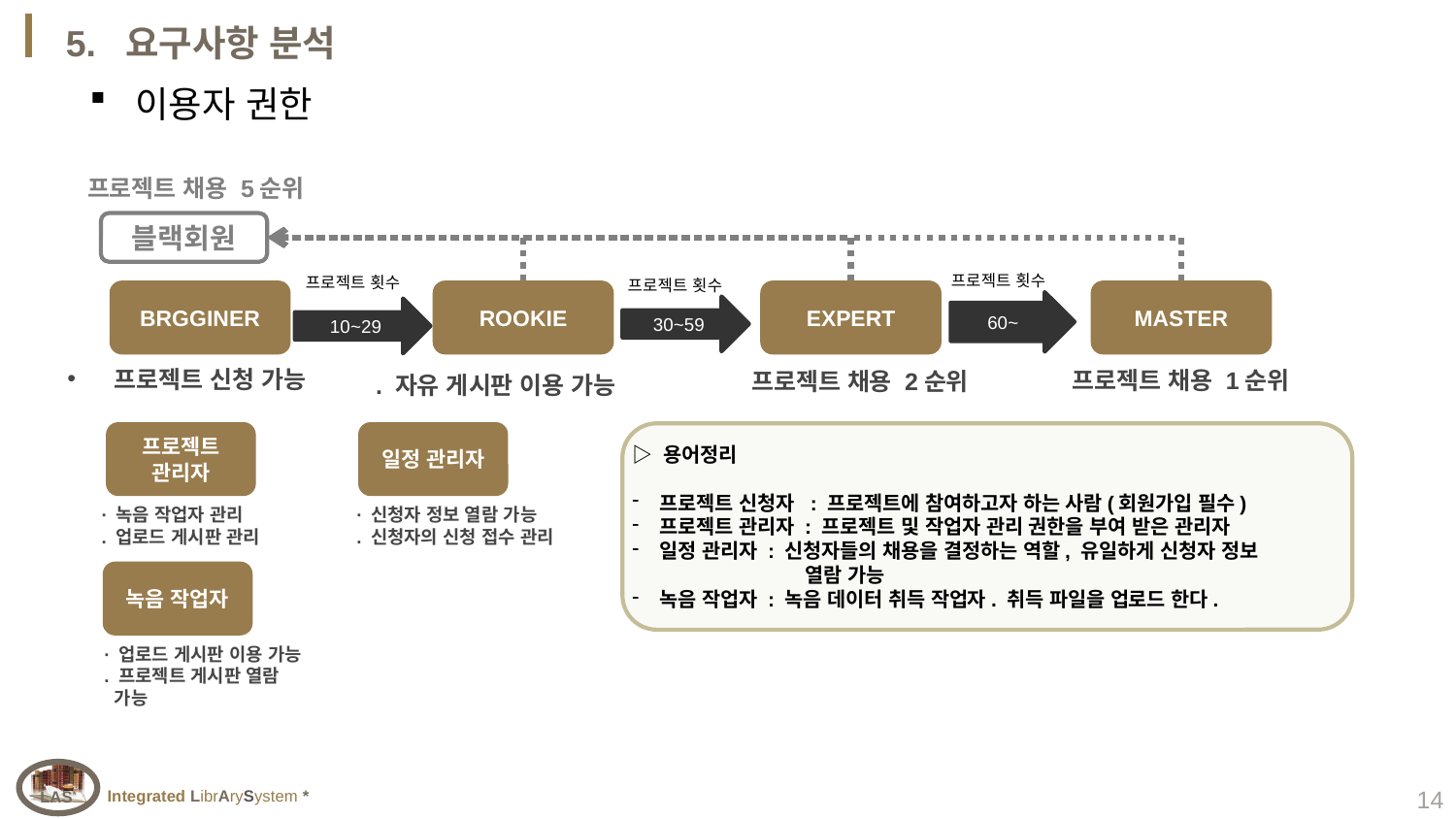

5.  요구사항 분석
이용자 권한
프로젝트 채용 5순위
MASTER
EXPERT
BRGGINER
ROOKIE
10~29
 프로젝트 신청 가능
프로젝트 채용 1순위
프로젝트 채용 2순위
. 자유 게시판 이용 가능
프로젝트
관리자
일정 관리자
∙ 녹음 작업자 관리
. 업로드 게시판 관리

∙ 신청자 정보 열람 가능
. 신청자의 신청 접수 관리

녹음 작업자
∙ 업로드 게시판 이용 가능
. 프로젝트 게시판 열람
  가능
블랙회원
프로젝트 횟수
프로젝트 횟수
프로젝트 횟수
60~
30~59
▷ 용어정리

프로젝트 신청자  : 프로젝트에 참여하고자 하는 사람(회원가입 필수)
프로젝트 관리자 : 프로젝트 및 작업자 관리 권한을 부여 받은 관리자
일정 관리자 : 신청자들의 채용을 결정하는 역할, 유일하게 신청자 정보	열람 가능
녹음 작업자 : 녹음 데이터 취득 작업자. 취득 파일을 업로드 한다.
14